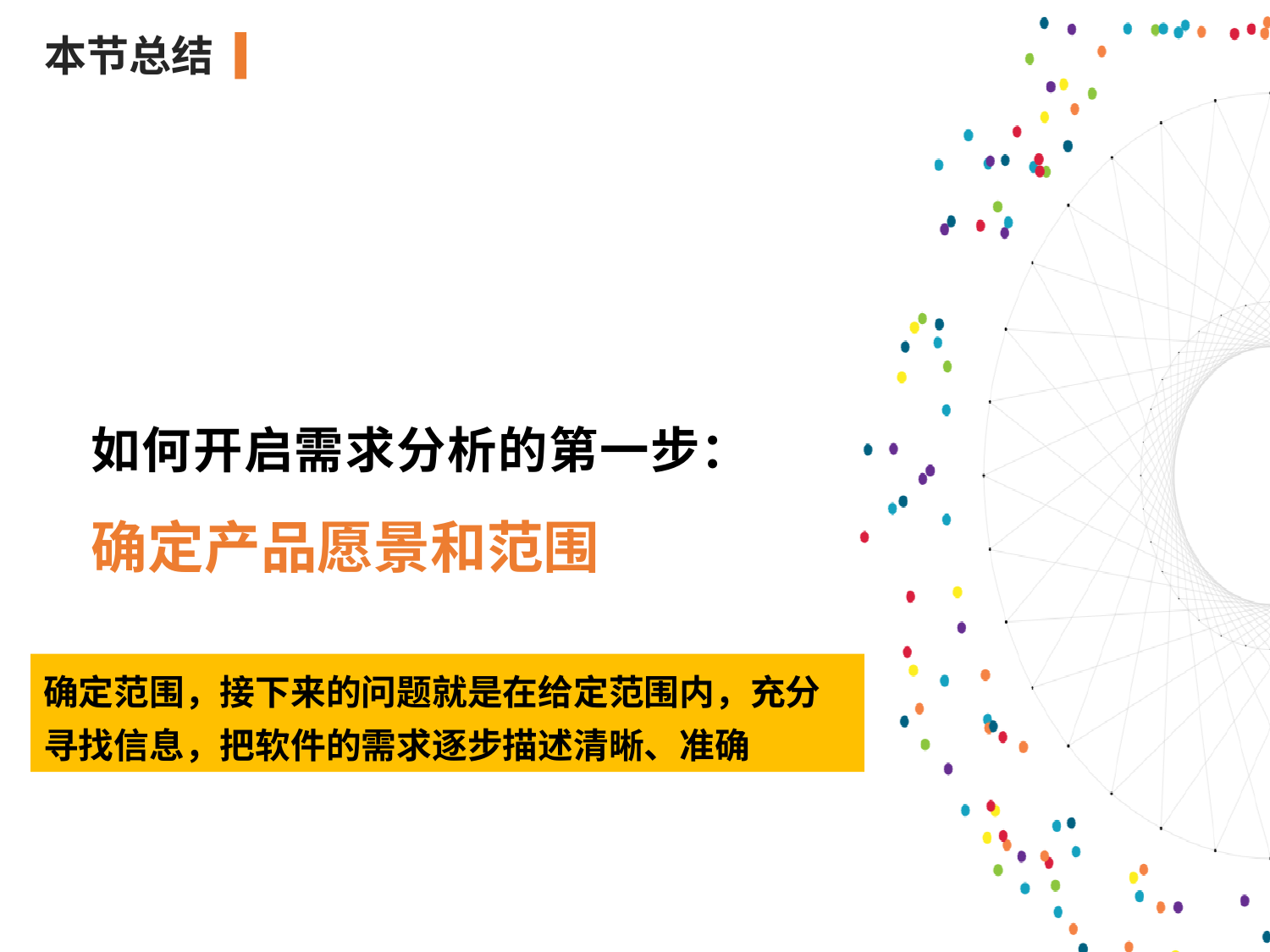

本节总结

如何开启需求分析的第一步：
确定产品愿景和范围
确定范围，接下来的问题就是在给定范围内，充分寻找信息，把软件的需求逐步描述清晰、准确